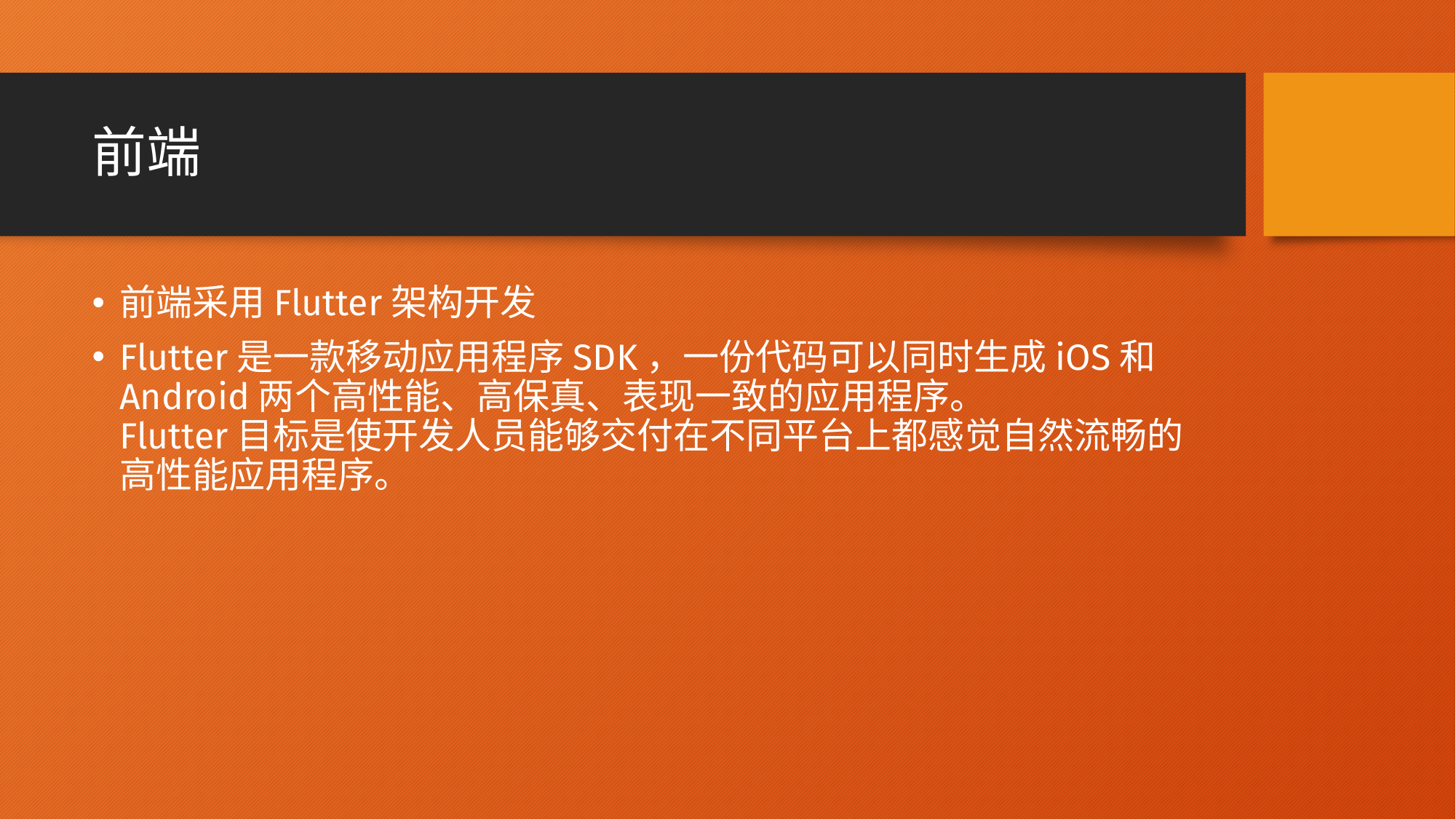

# 前端
前端采用Flutter架构开发
Flutter是一款移动应用程序SDK，一份代码可以同时生成iOS和Android两个高性能、高保真、表现一致的应用程序。
Flutter目标是使开发人员能够交付在不同平台上都感觉自然流畅的高性能应用程序。